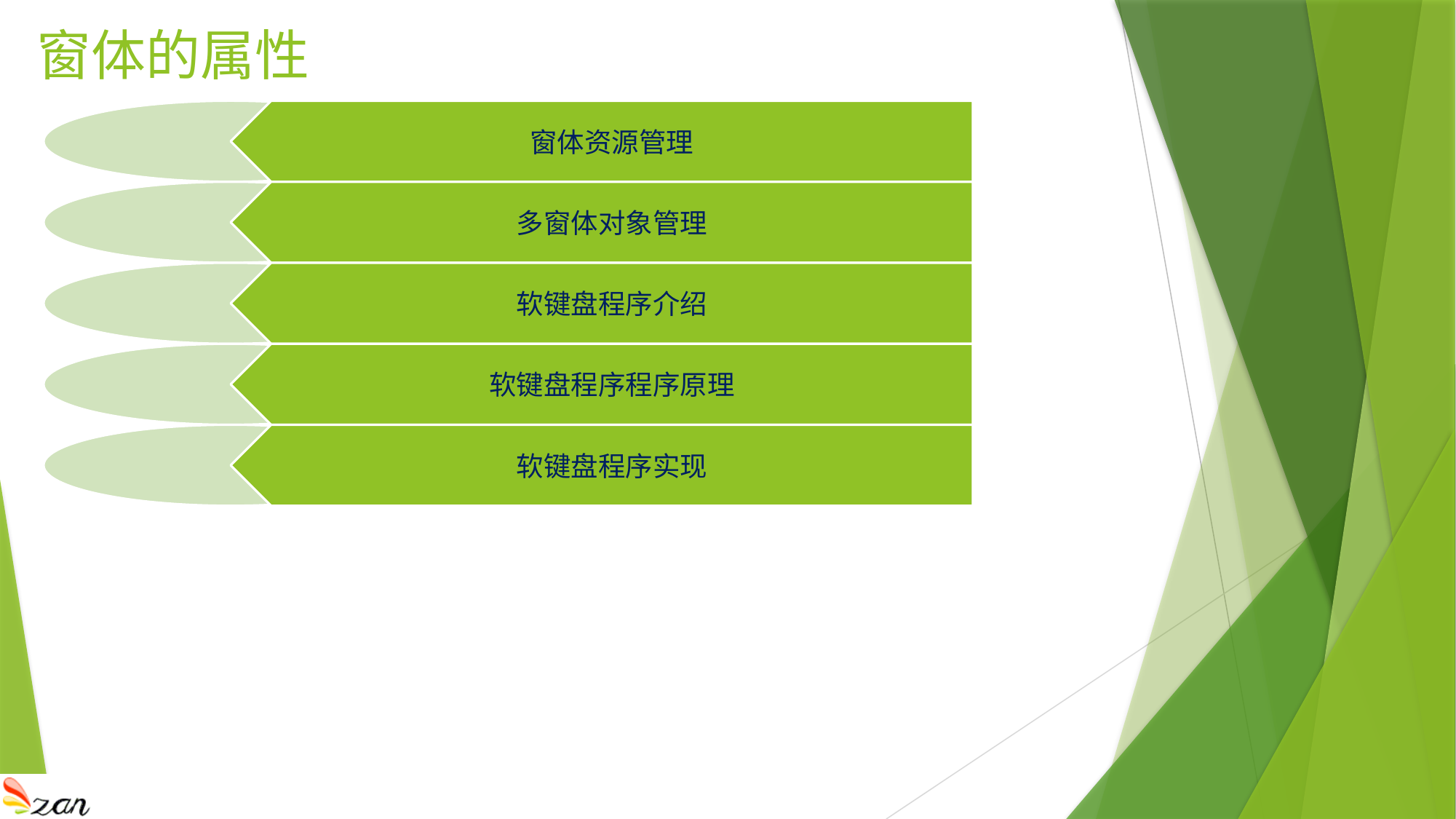

# 窗体的属性
窗体资源管理
多窗体对象管理
软键盘程序介绍
软键盘程序程序原理
软键盘程序实现